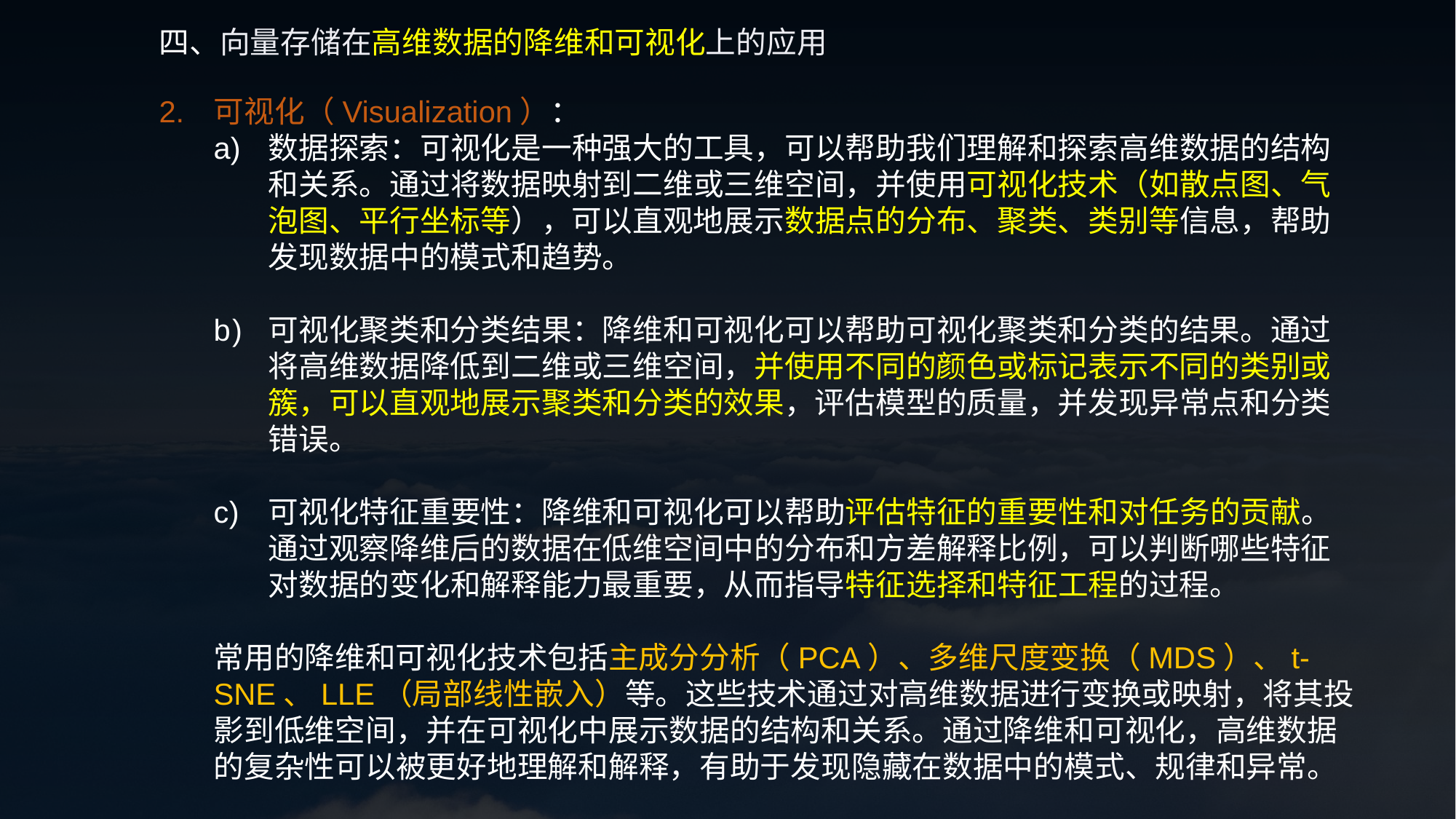

四、向量存储在高维数据的降维和可视化上的应用

可视化（Visualization）：
数据探索：可视化是一种强大的工具，可以帮助我们理解和探索高维数据的结构和关系。通过将数据映射到二维或三维空间，并使用可视化技术（如散点图、气泡图、平行坐标等），可以直观地展示数据点的分布、聚类、类别等信息，帮助发现数据中的模式和趋势。

可视化聚类和分类结果：降维和可视化可以帮助可视化聚类和分类的结果。通过将高维数据降低到二维或三维空间，并使用不同的颜色或标记表示不同的类别或簇，可以直观地展示聚类和分类的效果，评估模型的质量，并发现异常点和分类错误。

可视化特征重要性：降维和可视化可以帮助评估特征的重要性和对任务的贡献。通过观察降维后的数据在低维空间中的分布和方差解释比例，可以判断哪些特征对数据的变化和解释能力最重要，从而指导特征选择和特征工程的过程。

常用的降维和可视化技术包括主成分分析（PCA）、多维尺度变换（MDS）、t-SNE、LLE（局部线性嵌入）等。这些技术通过对高维数据进行变换或映射，将其投影到低维空间，并在可视化中展示数据的结构和关系。通过降维和可视化，高维数据的复杂性可以被更好地理解和解释，有助于发现隐藏在数据中的模式、规律和异常。